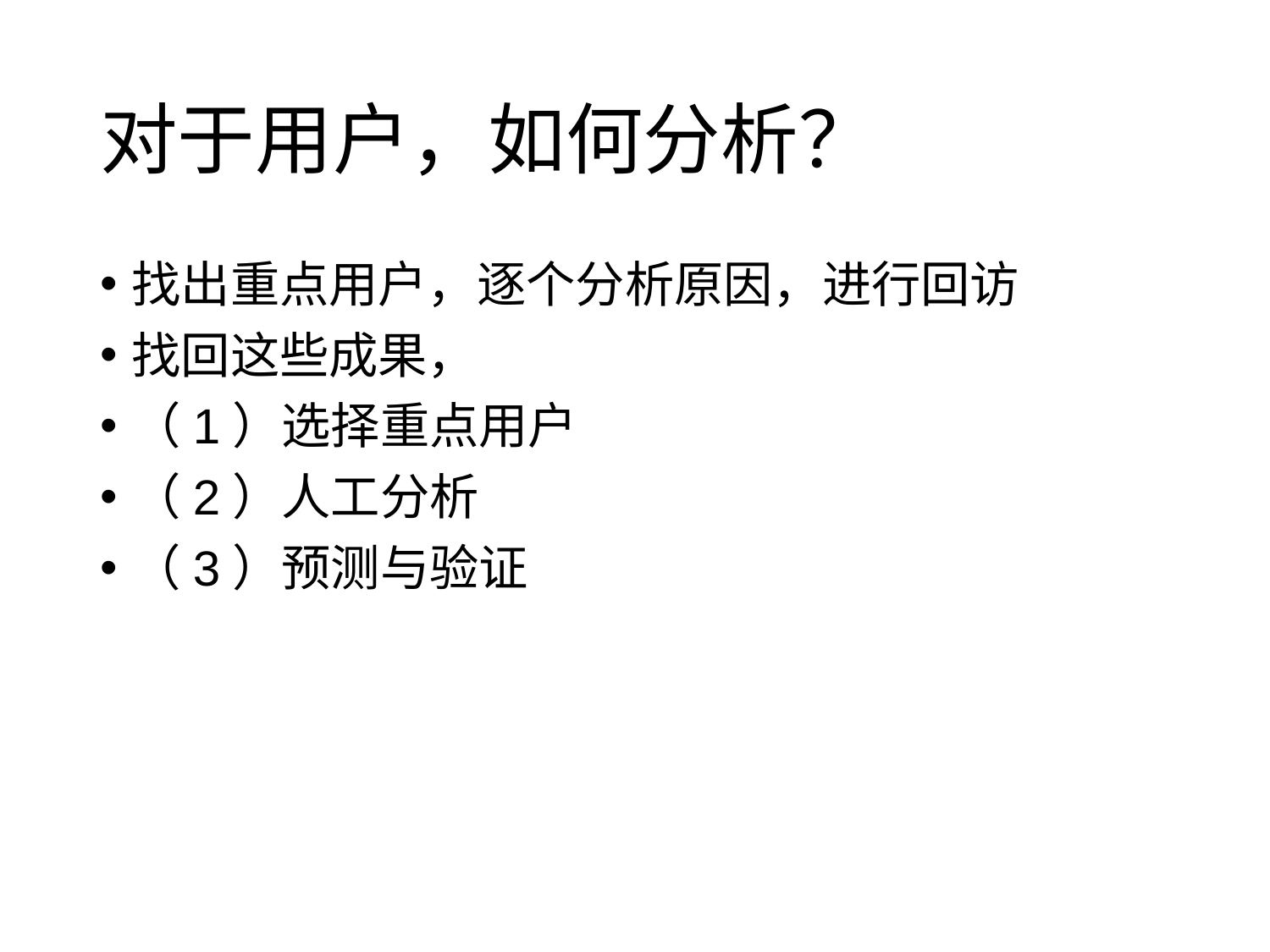

# 对于用户，如何分析？
找出重点用户，逐个分析原因，进行回访
找回这些成果，
（1）选择重点用户
（2）人工分析
（3）预测与验证